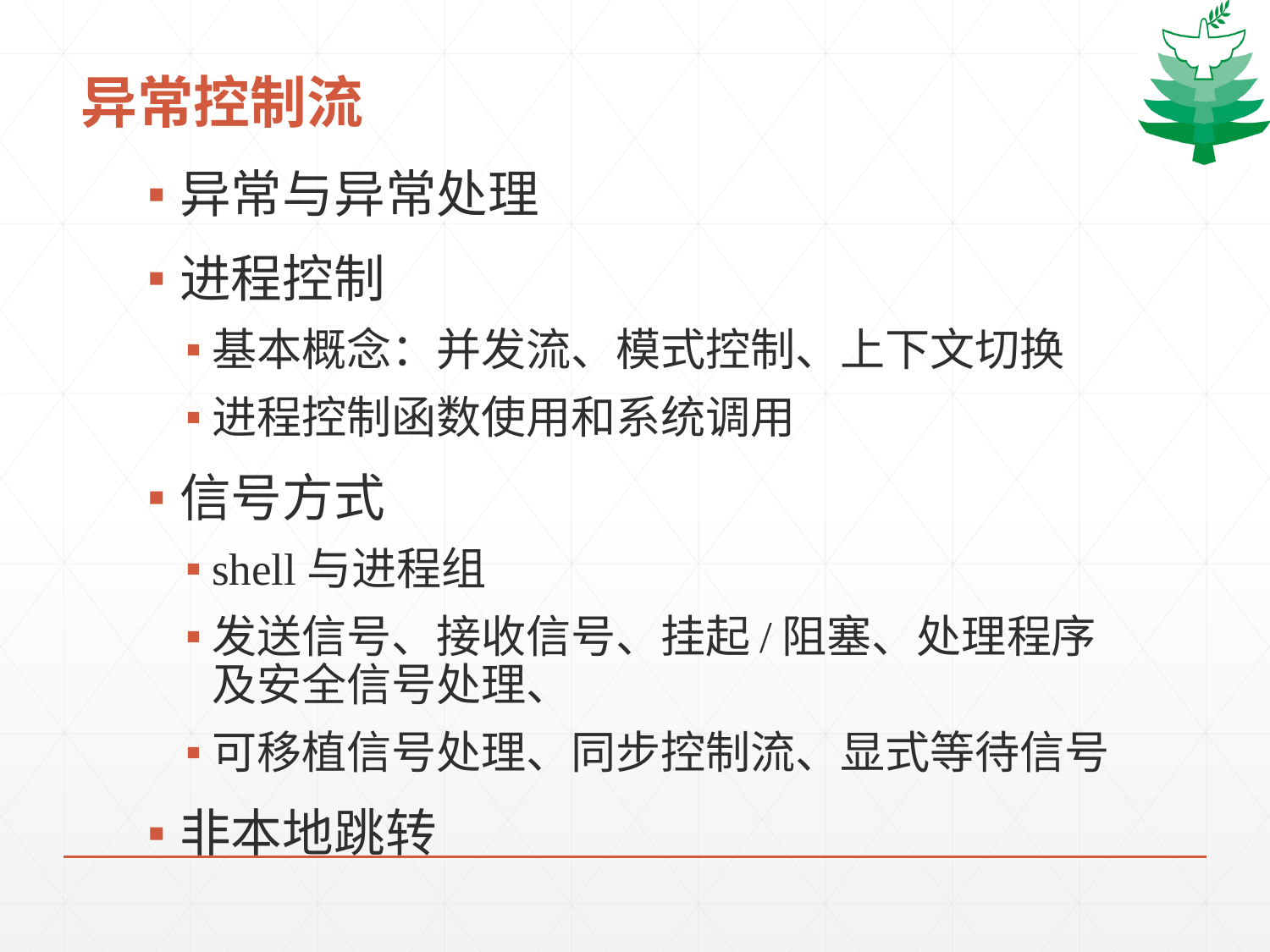

# 异常控制流
异常与异常处理
进程控制
基本概念：并发流、模式控制、上下文切换
进程控制函数使用和系统调用
信号方式
shell与进程组
发送信号、接收信号、挂起/阻塞、处理程序及安全信号处理、
可移植信号处理、同步控制流、显式等待信号
非本地跳转